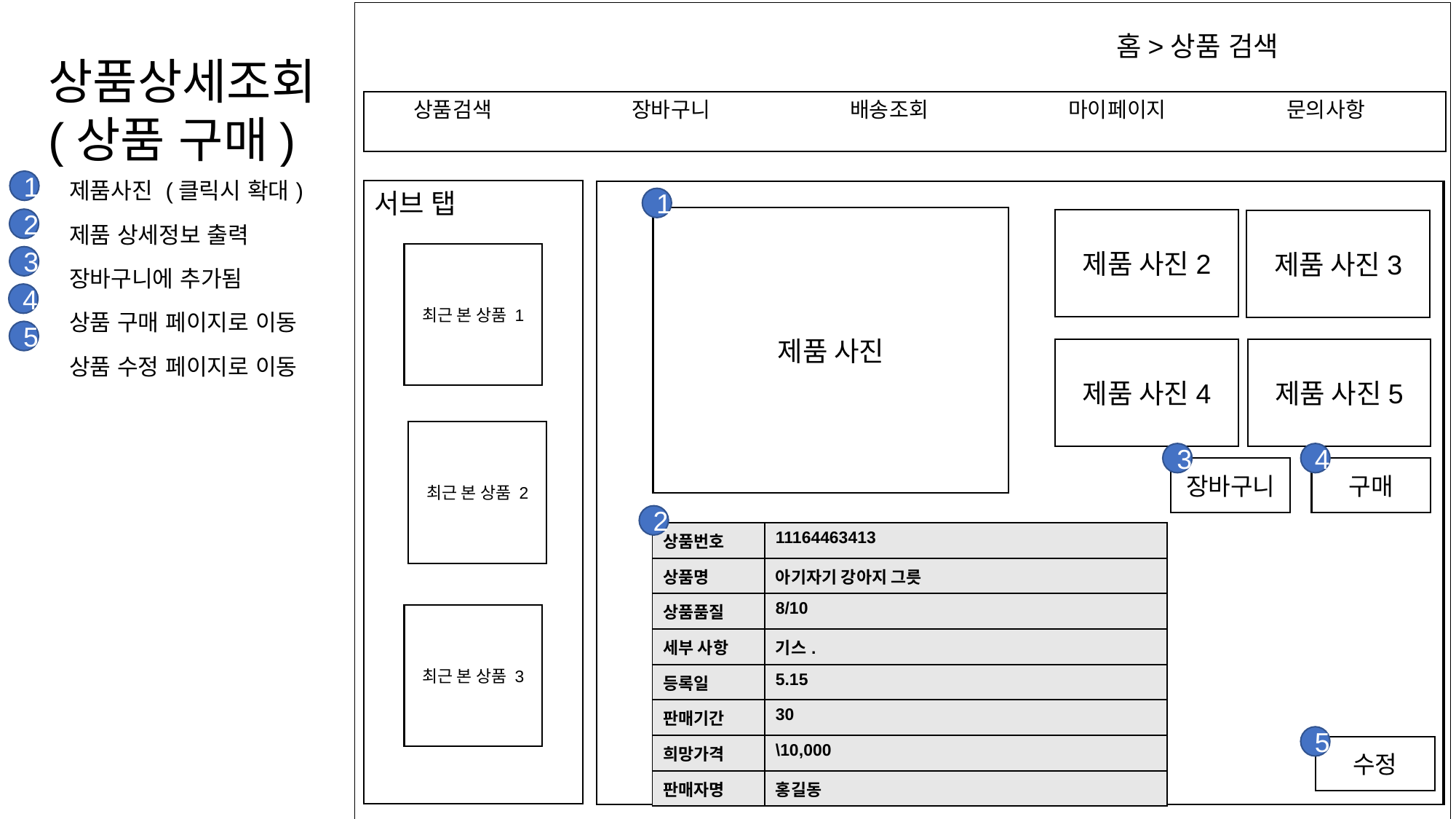

홈>상품 검색
상품상세조회
(상품 구매)
상품검색		장바구니		배송조회		마이페이지		문의사항
| 제품사진 (클릭시 확대) |
| --- |
| 제품 상세정보 출력 |
| 장바구니에 추가됨 |
| 상품 구매 페이지로 이동 |
| 상품 수정 페이지로 이동 |
1

서브 탭

1
제품 사진
2
제품 사진2
제품 사진3
최근 본 상품 1
3
4
5
제품 사진4
제품 사진5
최근 본 상품 2
3
4
장바구니
구매
2
| 상품번호 | 11164463413 |
| --- | --- |
| 상품명 | 아기자기 강아지 그릇 |
| 상품품질 | 8/10 |
| 세부 사항 | 기스. |
| 등록일 | 5.15 |
| 판매기간 | 30 |
| 희망가격 | \10,000 |
| 판매자명 | 홍길동 |
최근 본 상품 3
5
수정
◁1 2 3 4 5 ▶